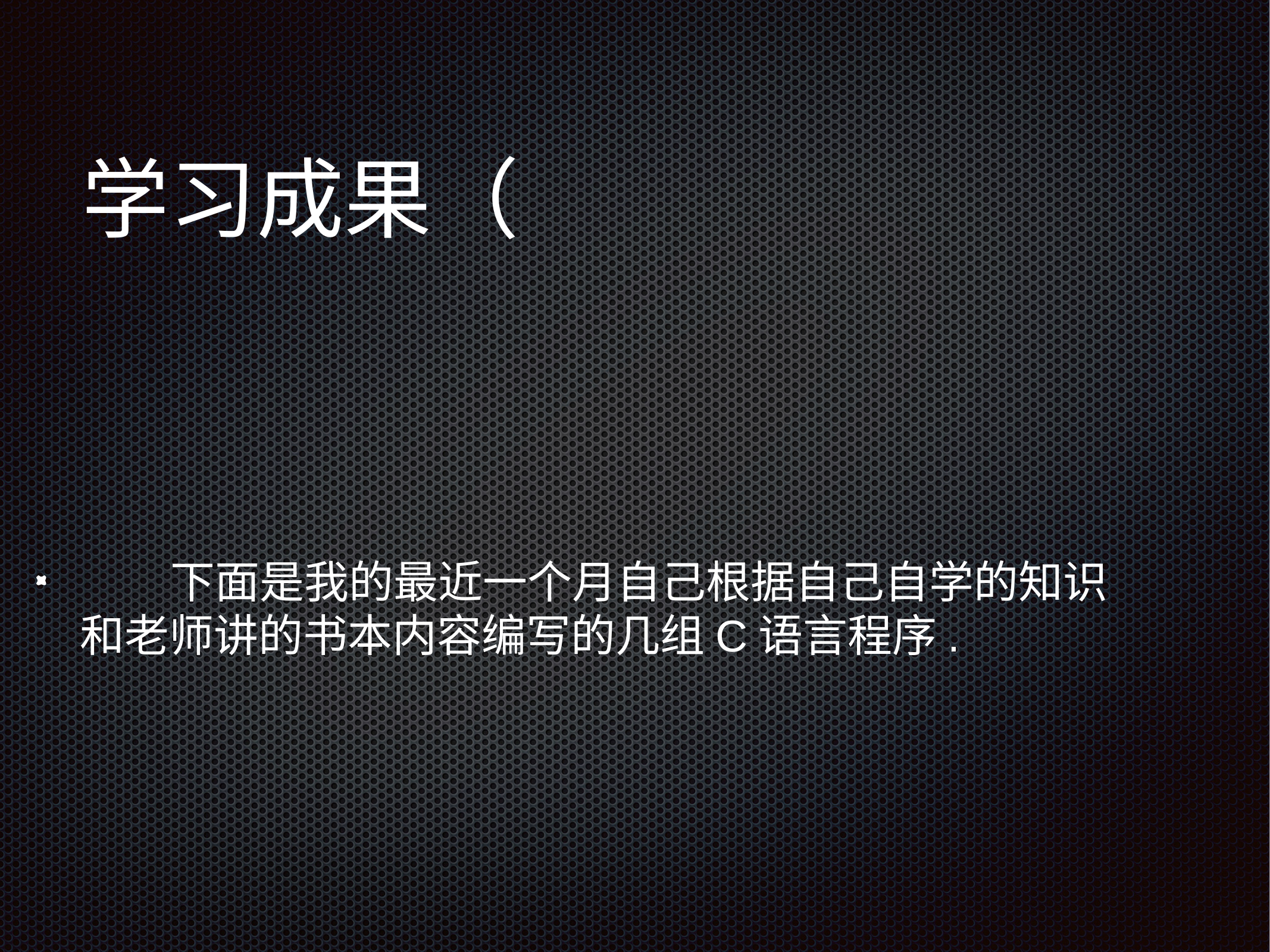

# 学习成果（
        下面是我的最近一个月自己根据自己自学的知识和老师讲的书本内容编写的几组C语言程序.